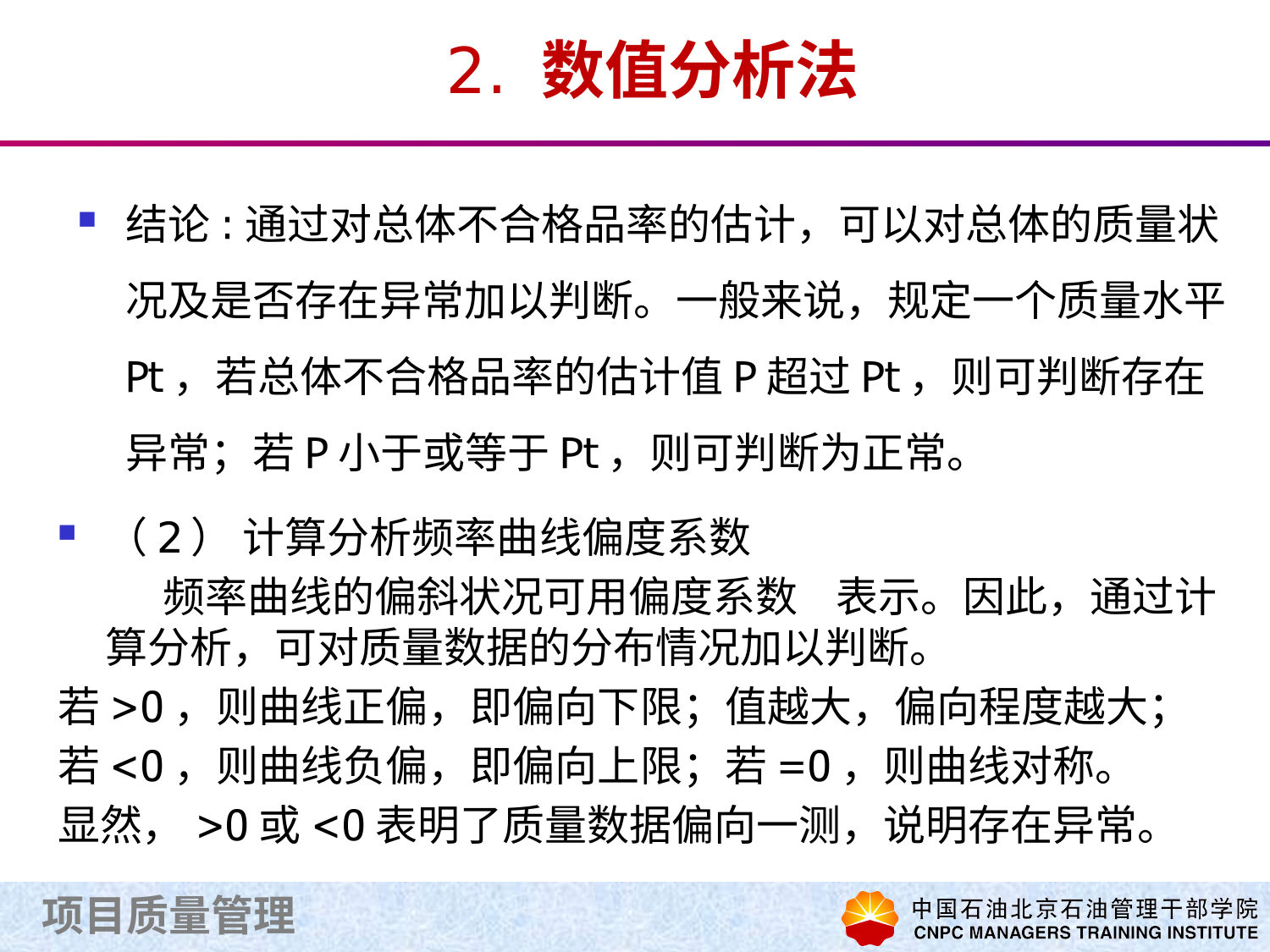

# 2. 数值分析法
结论:通过对总体不合格品率的估计，可以对总体的质量状况及是否存在异常加以判断。一般来说，规定一个质量水平Pt，若总体不合格品率的估计值P超过Pt，则可判断存在异常；若P小于或等于Pt，则可判断为正常。
（2） 计算分析频率曲线偏度系数
          频率曲线的偏斜状况可用偏度系数    表示。因此，通过计算分析，可对质量数据的分布情况加以判断。
若>0，则曲线正偏，即偏向下限；值越大，偏向程度越大；
若<0，则曲线负偏，即偏向上限；若=0，则曲线对称。
显然，>0或<0表明了质量数据偏向一测，说明存在异常。